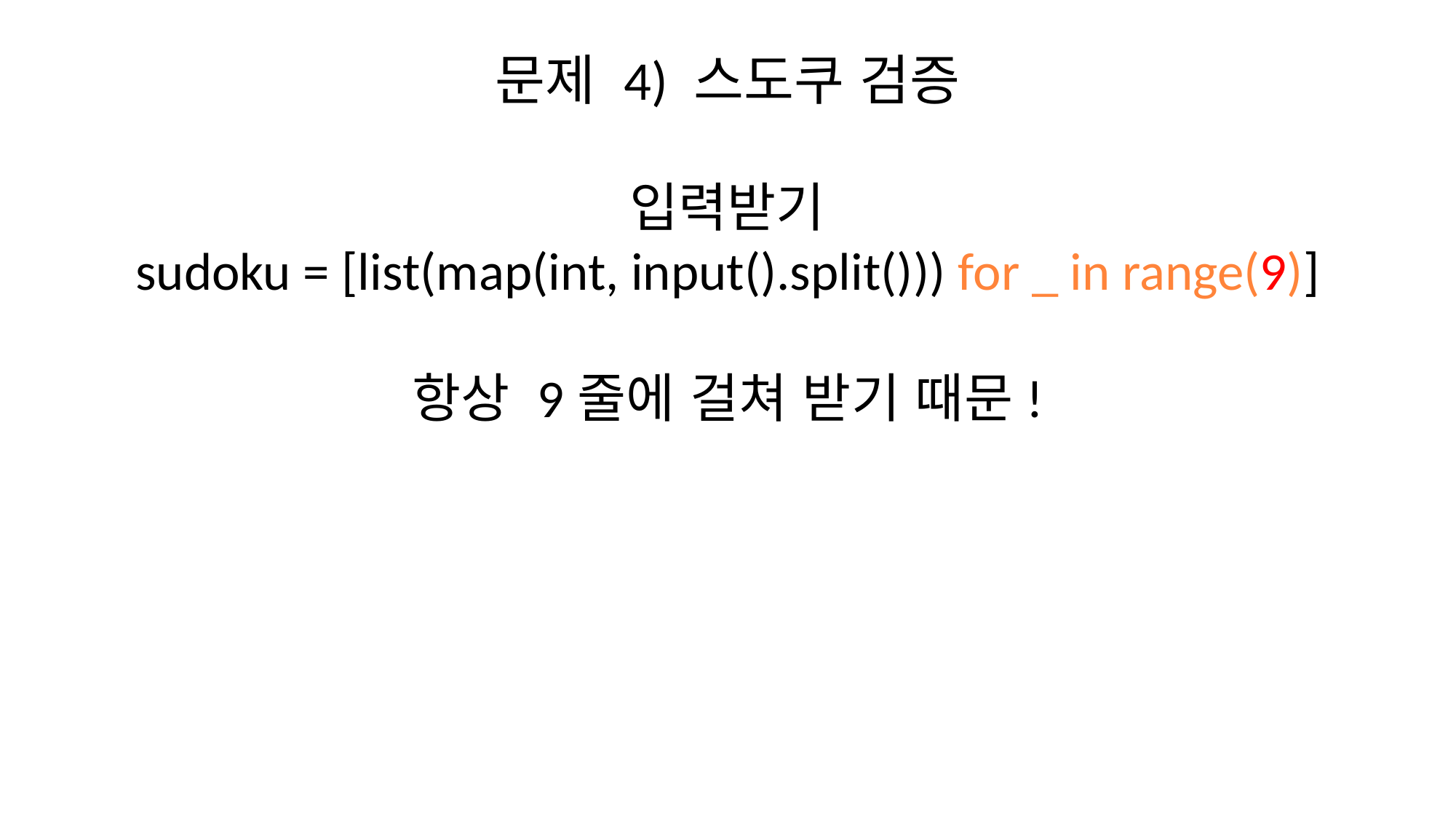

# 문제 4) 스도쿠 검증
입력받기
sudoku = [list(map(int, input().split())) for _ in range(9)]

항상 9줄에 걸쳐 받기 때문!